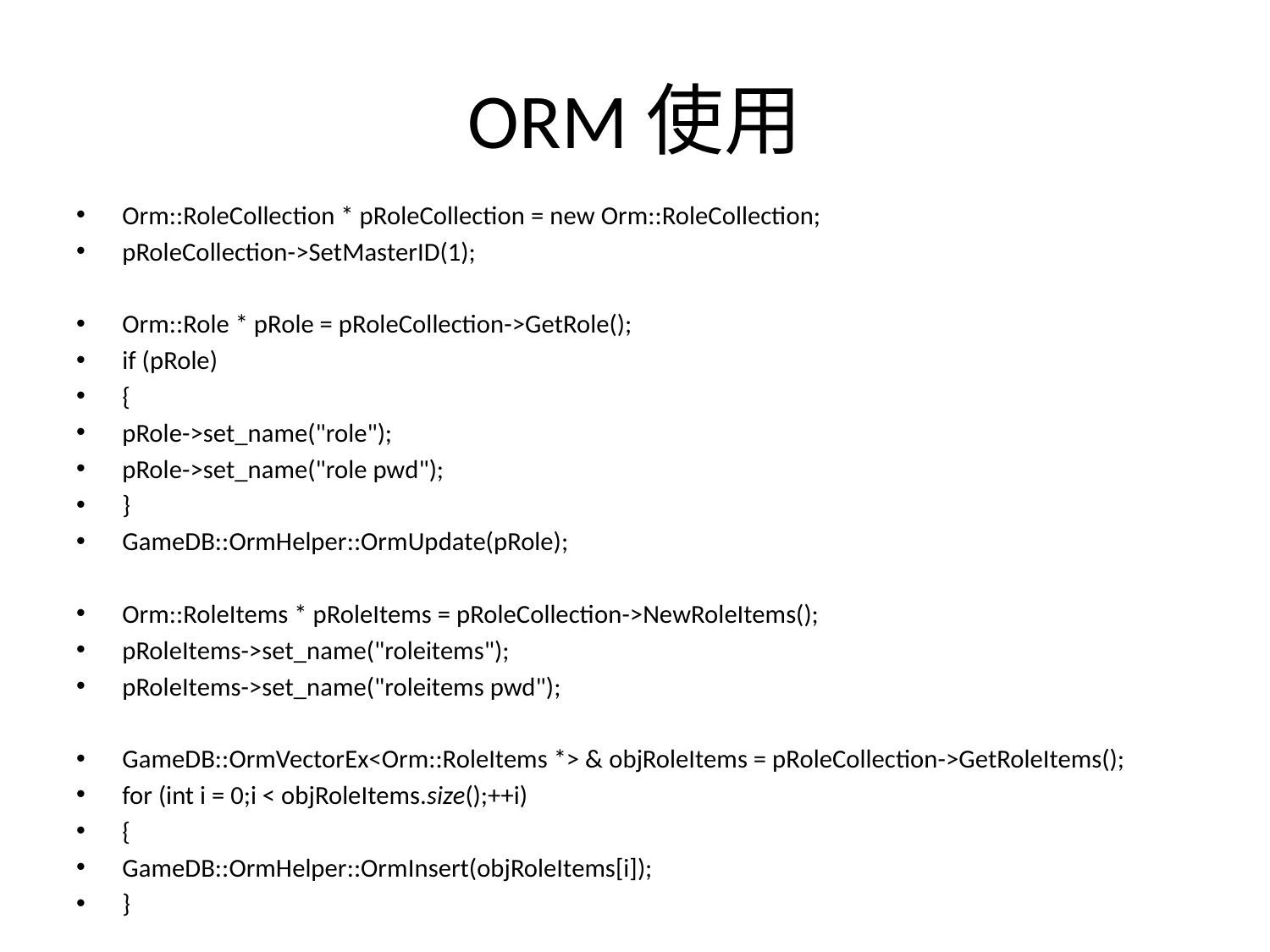

# ORM使用

Orm::RoleCollection * pRoleCollection = new Orm::RoleCollection;
pRoleCollection->SetMasterID(1);

Orm::Role * pRole = pRoleCollection->GetRole();
if (pRole)
{
pRole->set_name("role");
pRole->set_name("role pwd");
}
GameDB::OrmHelper::OrmUpdate(pRole);

Orm::RoleItems * pRoleItems = pRoleCollection->NewRoleItems();
pRoleItems->set_name("roleitems");
pRoleItems->set_name("roleitems pwd");

GameDB::OrmVectorEx<Orm::RoleItems *> & objRoleItems = pRoleCollection->GetRoleItems();
for (int i = 0;i < objRoleItems.size();++i)
{
GameDB::OrmHelper::OrmInsert(objRoleItems[i]);
}